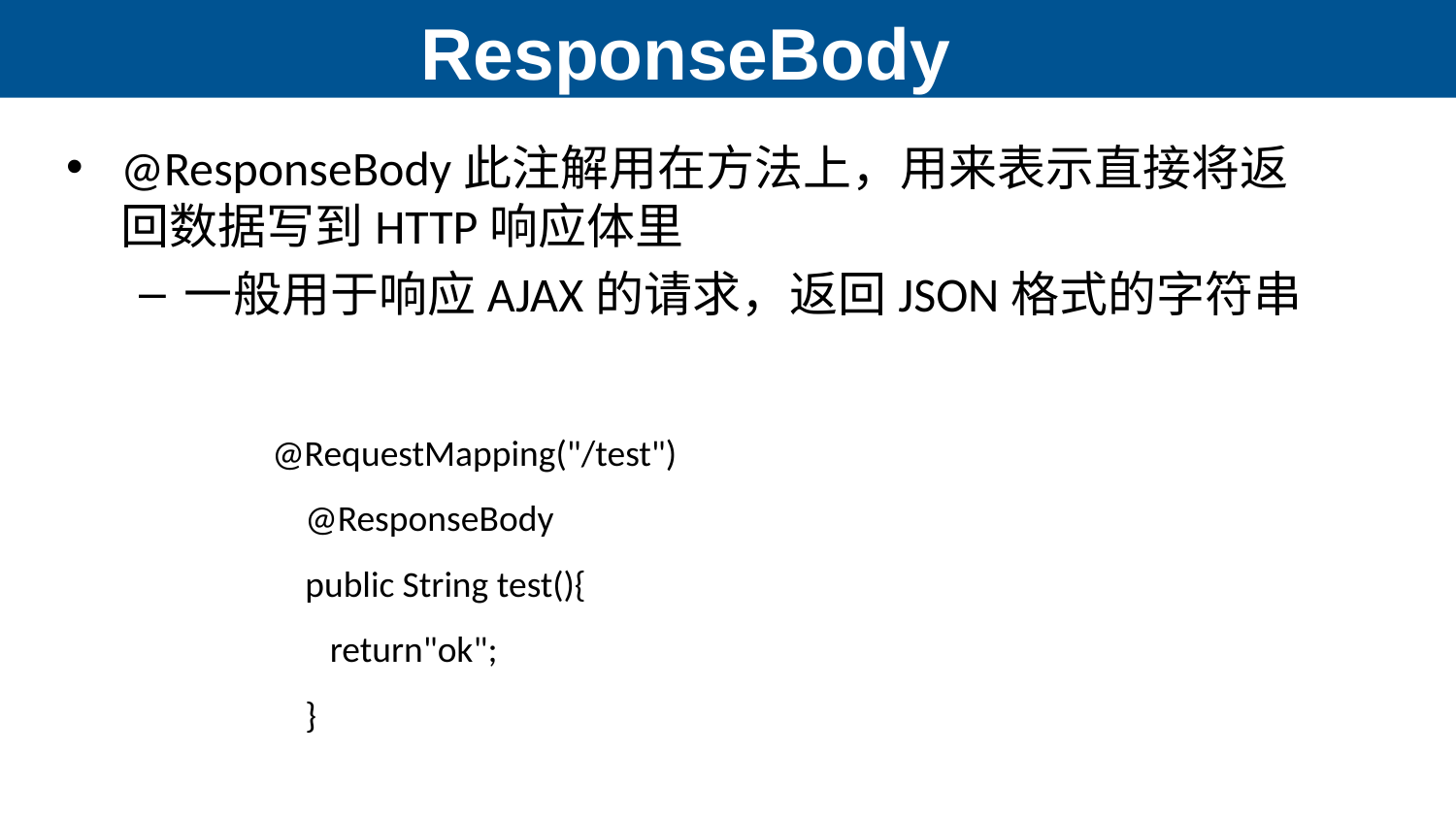

ResponseBody
@ResponseBody此注解用在方法上，用来表示直接将返回数据写到HTTP响应体里
一般用于响应AJAX的请求，返回JSON格式的字符串
@RequestMapping("/test")
    @ResponseBody
    public String test(){
       return"ok";
    }